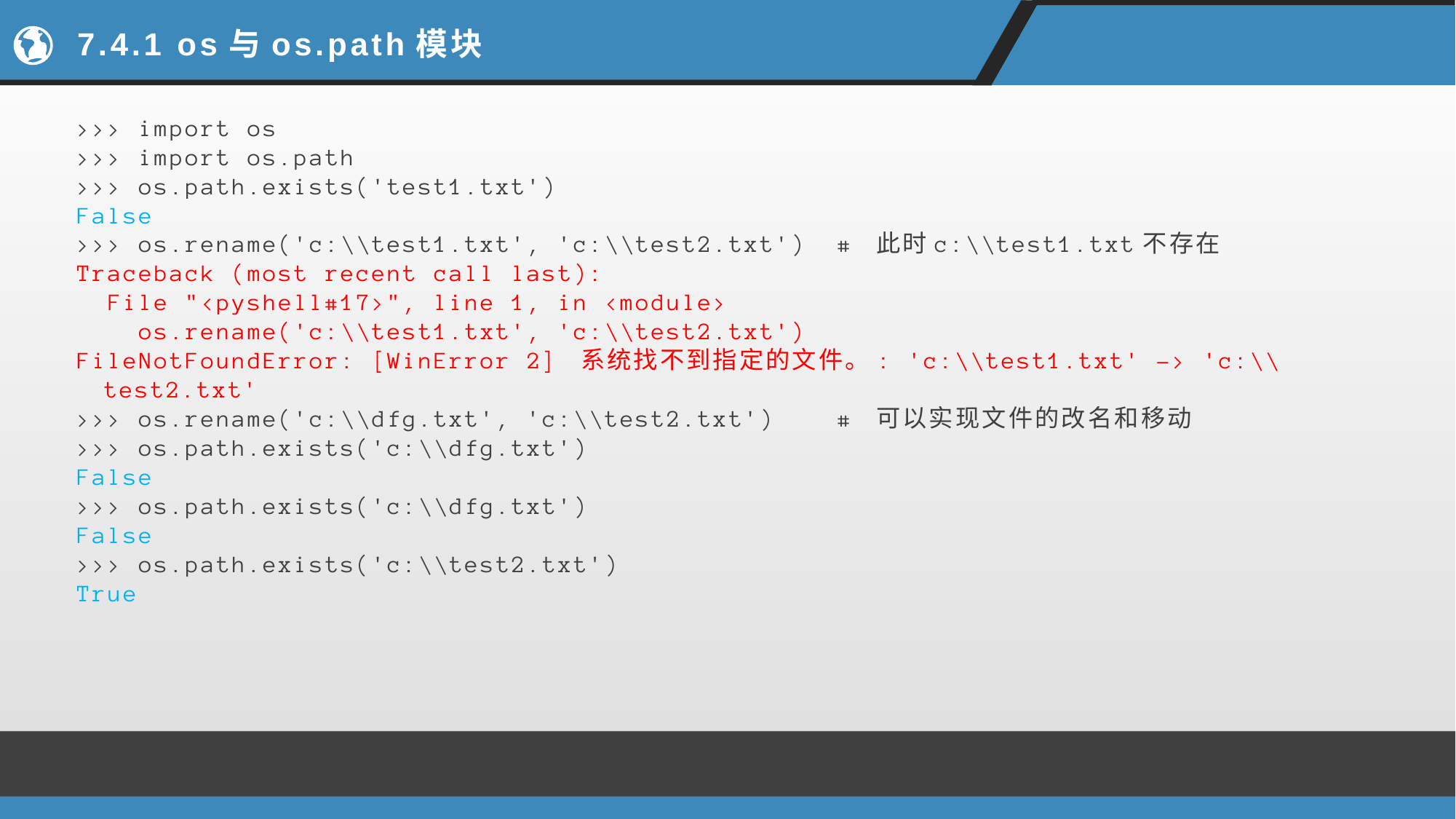

# 7.4.1 os与os.path模块

>>> import os
>>> import os.path
>>> os.path.exists('test1.txt')
False
>>> os.rename('c:\\test1.txt', 'c:\\test2.txt')  # 此时c:\\test1.txt不存在
Traceback (most recent call last):
  File "<pyshell#17>", line 1, in <module>
    os.rename('c:\\test1.txt', 'c:\\test2.txt')
FileNotFoundError: [WinError 2] 系统找不到指定的文件。: 'c:\\test1.txt' -> 'c:\\test2.txt'
>>> os.rename('c:\\dfg.txt', 'c:\\test2.txt')    # 可以实现文件的改名和移动
>>> os.path.exists('c:\\dfg.txt')
False
>>> os.path.exists('c:\\dfg.txt')
False
>>> os.path.exists('c:\\test2.txt')
True